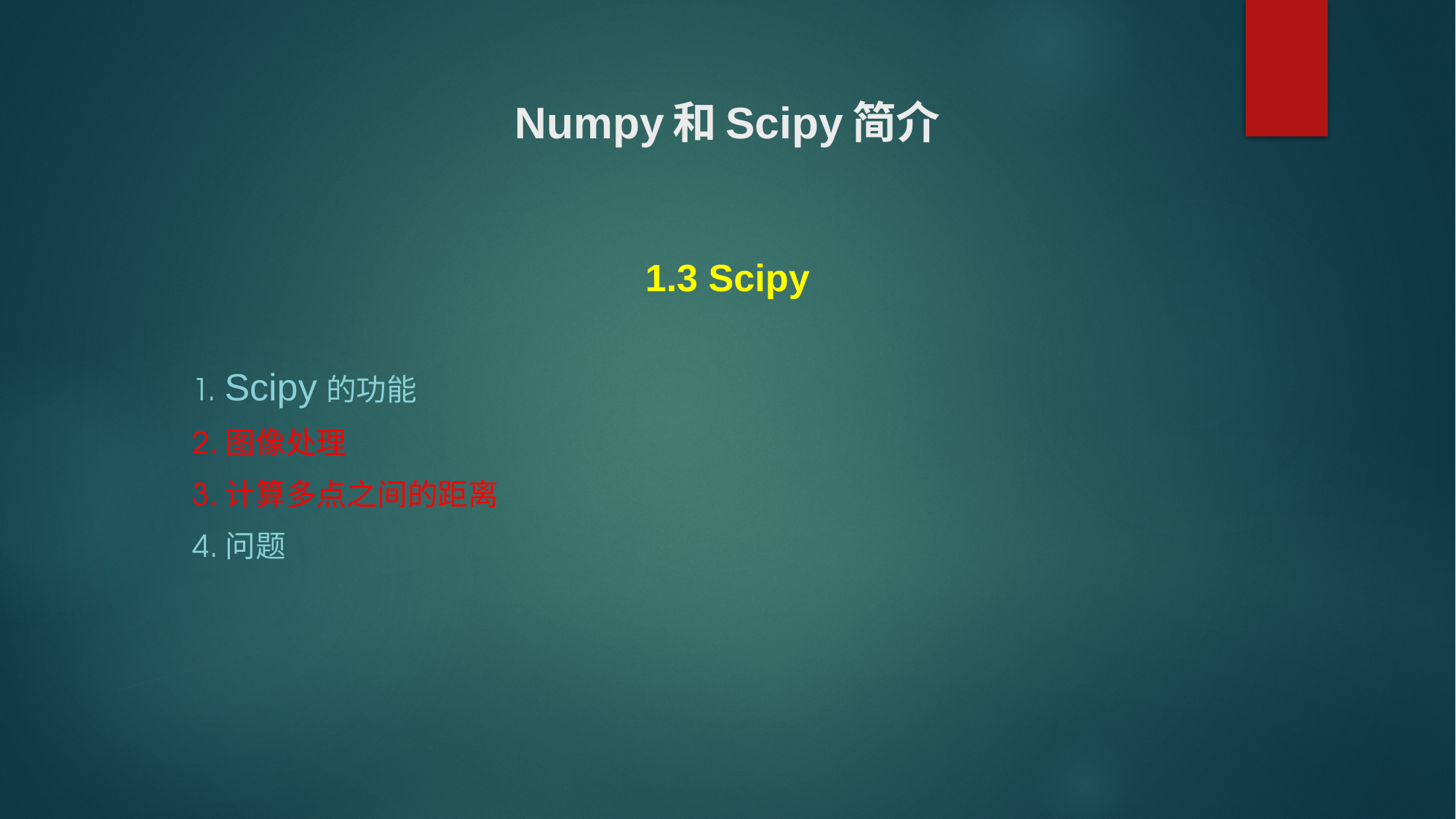

# Numpy和Scipy简介 1.3 Scipy
1. Scipy的功能
2.图像处理
3.计算多点之间的距离
4.问题